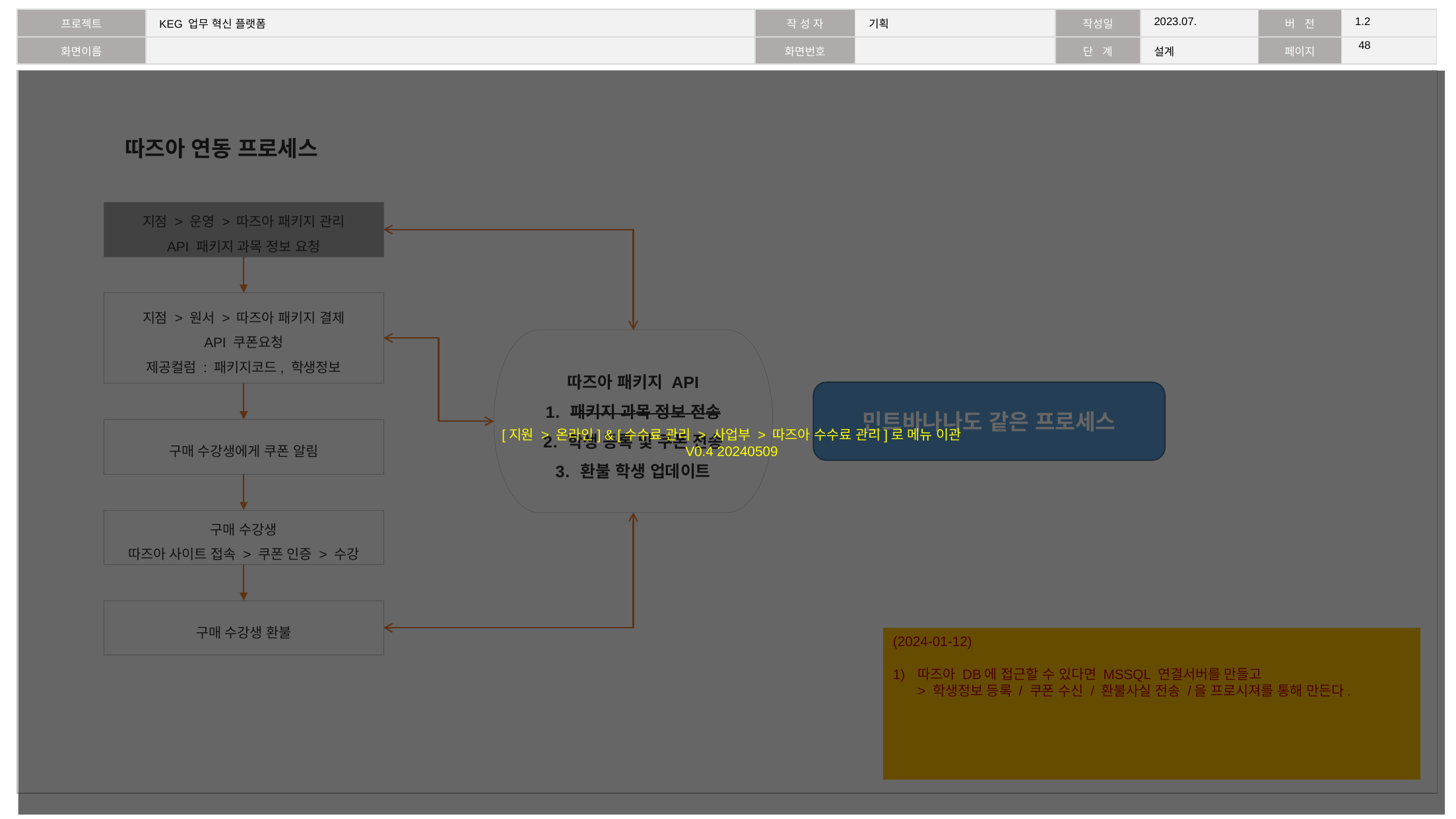

48

#
[지원 > 온라인] & [수수료 관리 > 사업부 > 따즈아 수수료 관리]로 메뉴 이관
V0.4 20240509
따즈아 연동 프로세스
지점 > 운영 > 따즈아 패키지 관리
API 패키지 과목 정보 요청
지점 > 원서 > 따즈아 패키지 결제
API 쿠폰요청
제공컬럼 : 패키지코드, 학생정보
따즈아 패키지 API
패키지 과목 정보 전송
학생 등록 및 쿠폰 전송
환불 학생 업데이트
민트바나나도 같은 프로세스
구매 수강생에게 쿠폰 알림
구매 수강생
따즈아 사이트 접속 > 쿠폰 인증 > 수강
구매 수강생 환불
(2024-01-12)

따즈아 DB에 접근할 수 있다면 MSSQL 연결서버를 만들고
> 학생정보 등록 / 쿠폰 수신 / 환불사실 전송 /을 프로시져를 통해 만든다.